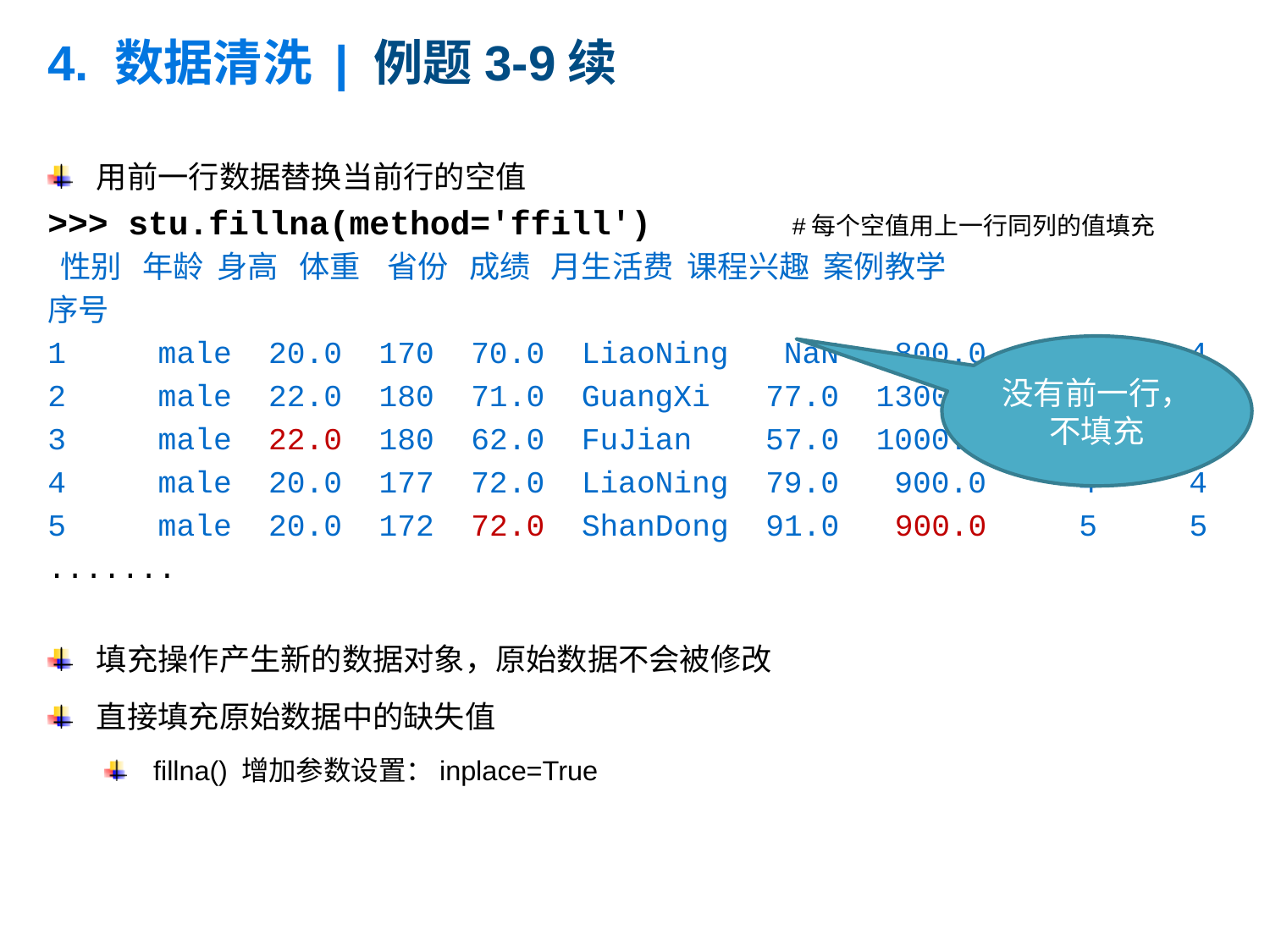

# 4. 数据清洗 | 例题3-9续
用前一行数据替换当前行的空值
>>> stu.fillna(method='ffill')       #每个空值用上一行同列的值填充
 性别   年龄  身高   体重    省份   成绩   月生活费  课程兴趣  案例教学
序号
1     male  20.0  170  70.0  LiaoNing   NaN   800.0     5     4
2     male  22.0  180  71.0  GuangXi   77.0  1300.0     3     4
3     male  22.0  180  62.0  FuJian    57.0  1000.0     2     4
4     male  20.0  177  72.0  LiaoNing  79.0   900.0     4     4
5     male  20.0  172  72.0  ShanDong  91.0   900.0     5     5
.......

填充操作产生新的数据对象，原始数据不会被修改
直接填充原始数据中的缺失值
fillna() 增加参数设置：inplace=True
没有前一行，不填充